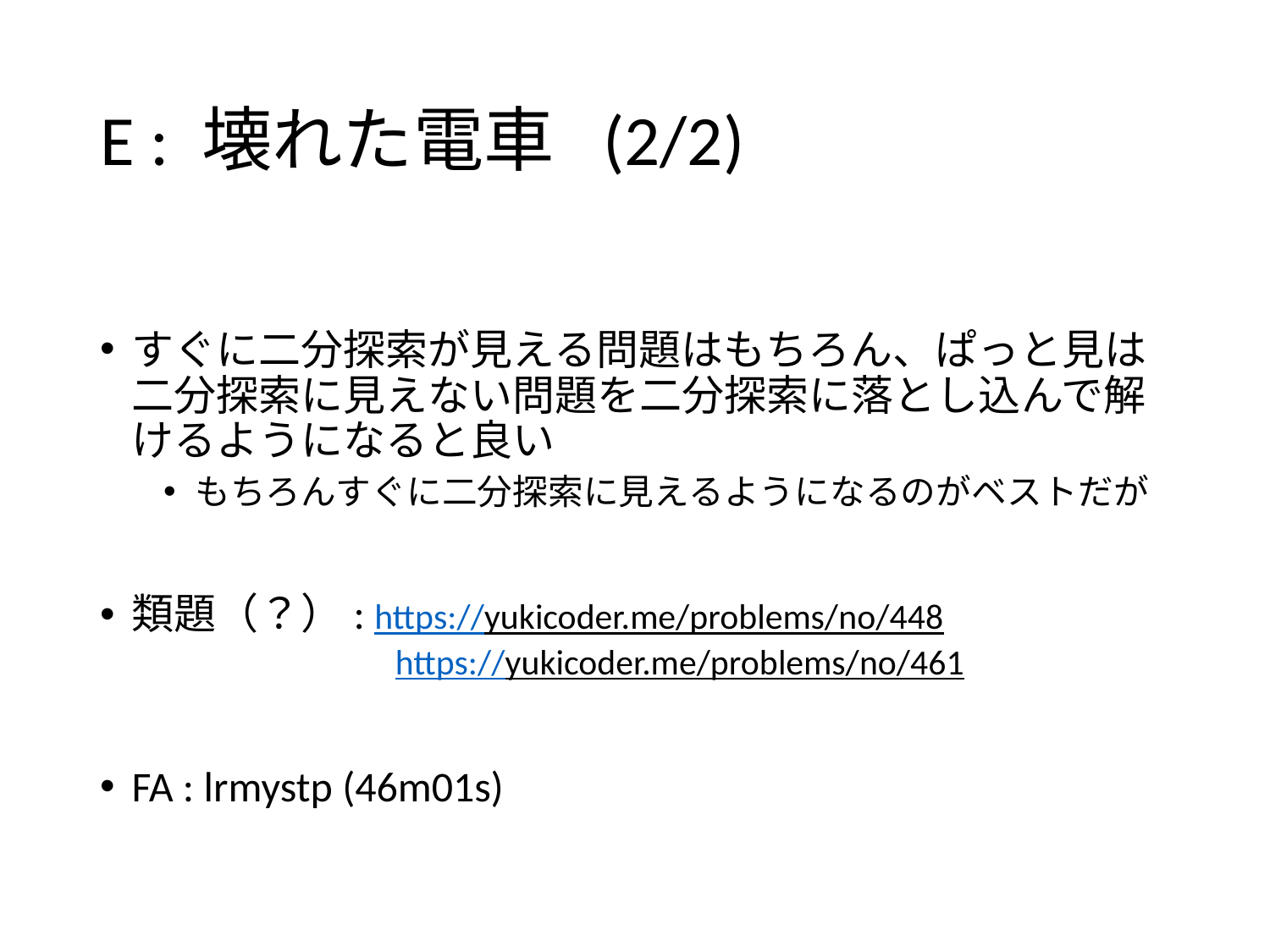

# E : 壊れた電車  (2/2)

すぐに二分探索が見える問題はもちろん、ぱっと見は二分探索に見えない問題を二分探索に落とし込んで解けるようになると良い
もちろんすぐに二分探索に見えるようになるのがベストだが

類題（？）: https://yukicoder.me/problems/no/448
		 https://yukicoder.me/problems/no/461

FA : lrmystp (46m01s)